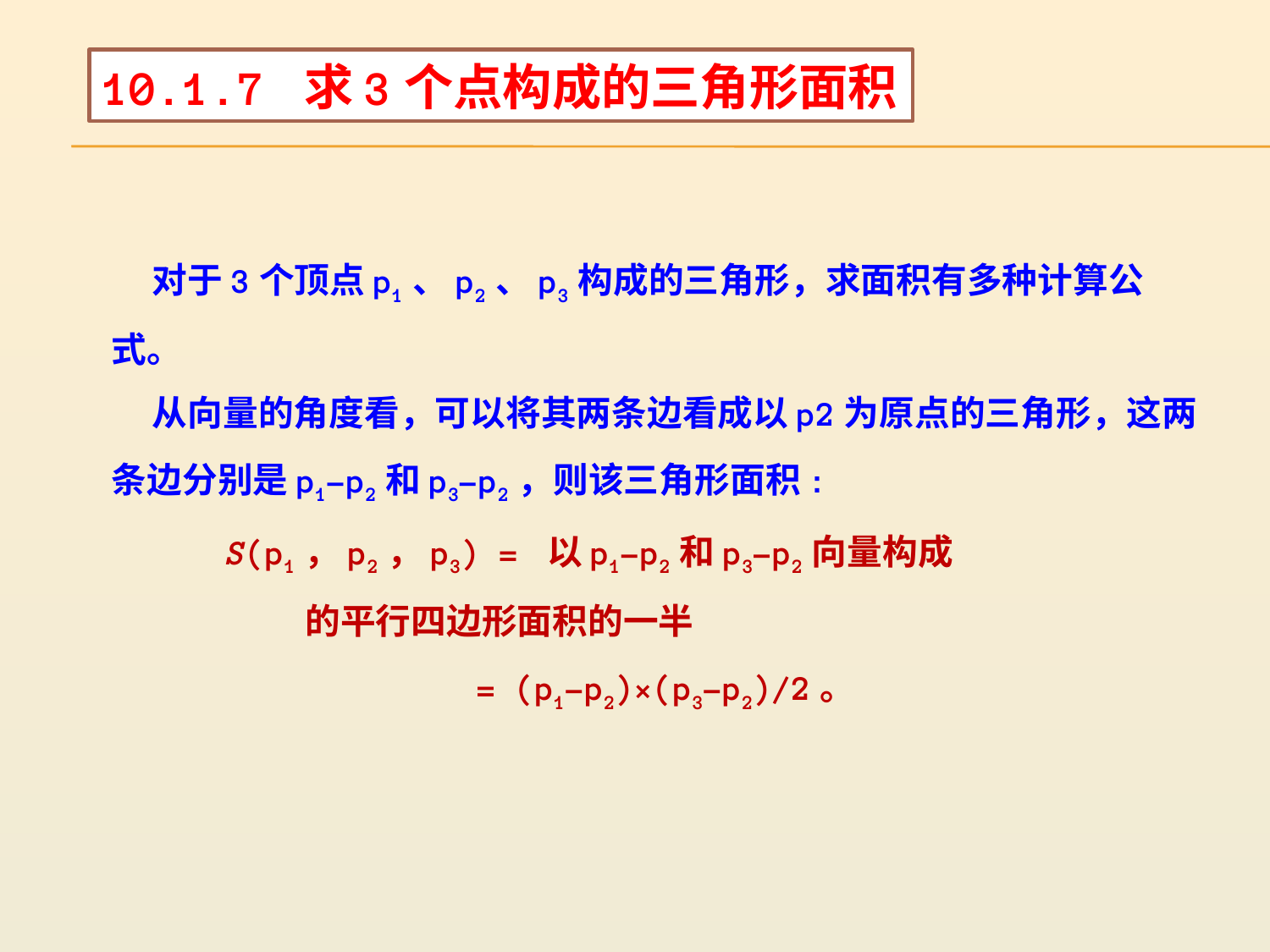

10.1.7 求3个点构成的三角形面积
    对于3个顶点p1、p2、p3构成的三角形，求面积有多种计算公式。
    从向量的角度看，可以将其两条边看成以p2为原点的三角形，这两条边分别是p1-p2和p3-p2，则该三角形面积:
      S(p1，p2，p3) = 以p1-p2和p3-p2向量构成
                       的平行四边形面积的一半
                   = (p1-p2)×(p3-p2)/2。